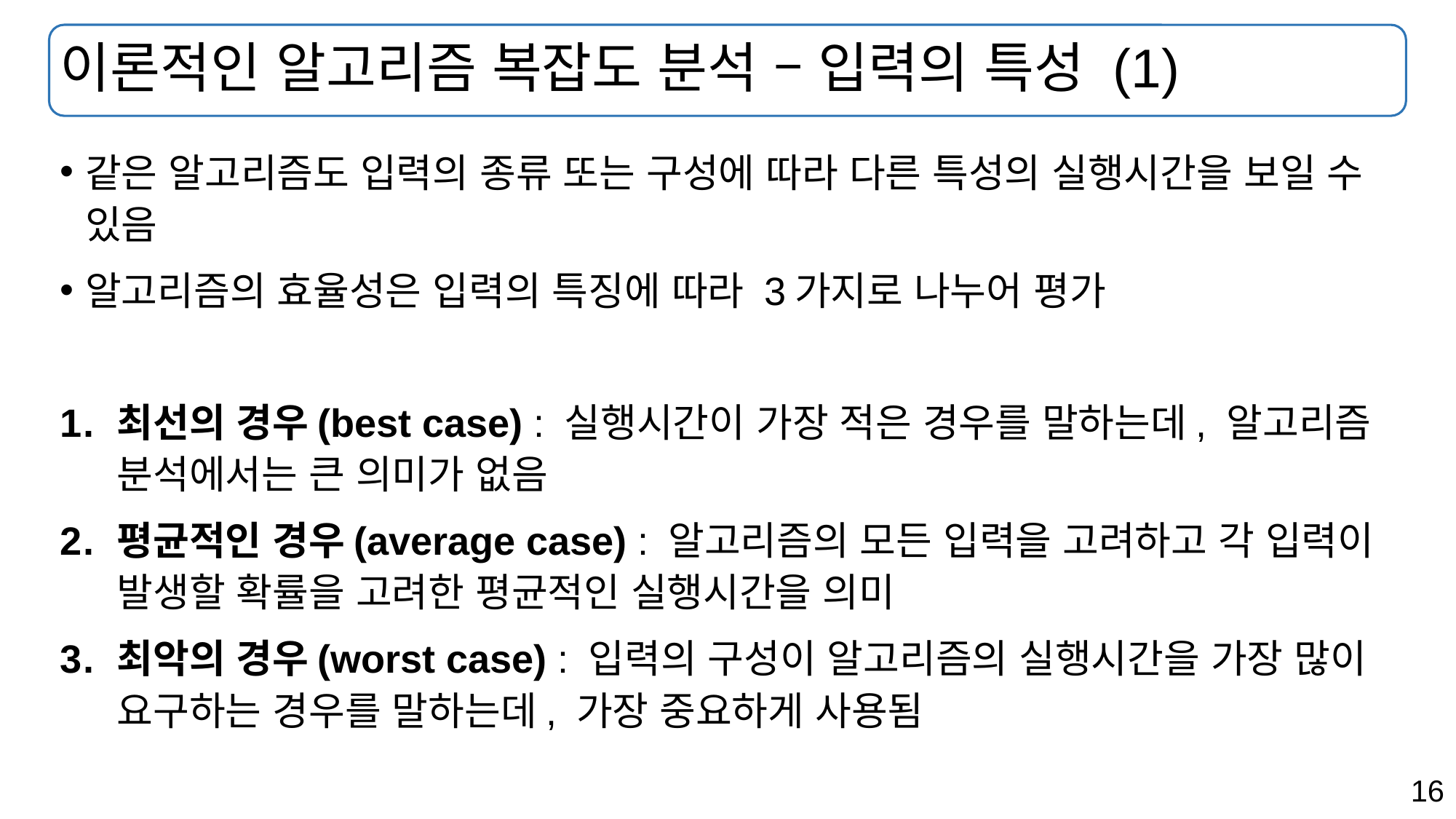

# 이론적인 알고리즘 복잡도 분석 – 입력의 특성 (1)
같은 알고리즘도 입력의 종류 또는 구성에 따라 다른 특성의 실행시간을 보일 수 있음
알고리즘의 효율성은 입력의 특징에 따라 3가지로 나누어 평가

최선의 경우(best case) : 실행시간이 가장 적은 경우를 말하는데, 알고리즘 분석에서는 큰 의미가 없음
평균적인 경우(average case) : 알고리즘의 모든 입력을 고려하고 각 입력이 발생할 확률을 고려한 평균적인 실행시간을 의미
최악의 경우(worst case) : 입력의 구성이 알고리즘의 실행시간을 가장 많이 요구하는 경우를 말하는데, 가장 중요하게 사용됨